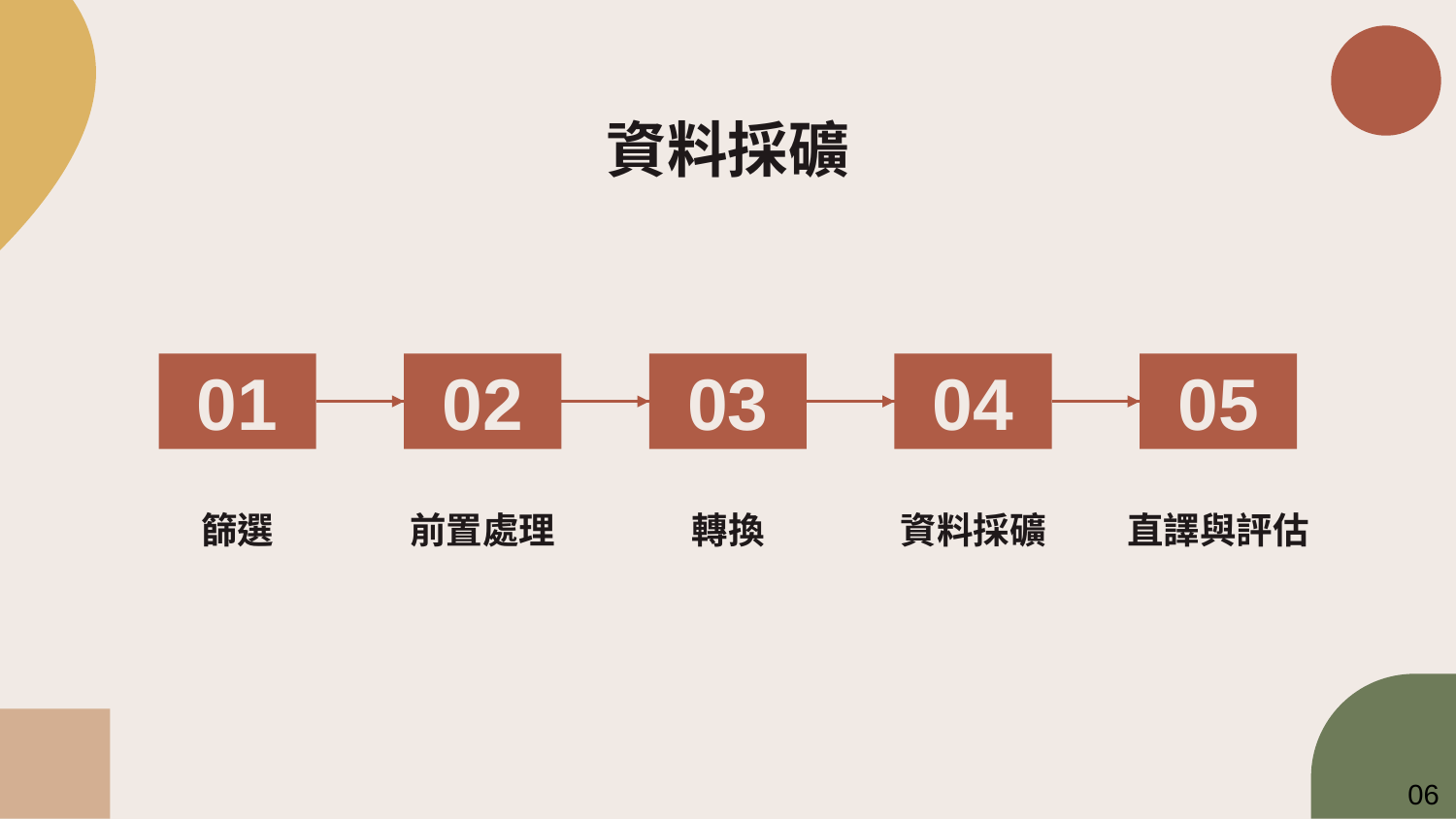

# 資料採礦
01
02
03
04
05
前置處理
轉換
資料採礦
直譯與評估
篩選
06